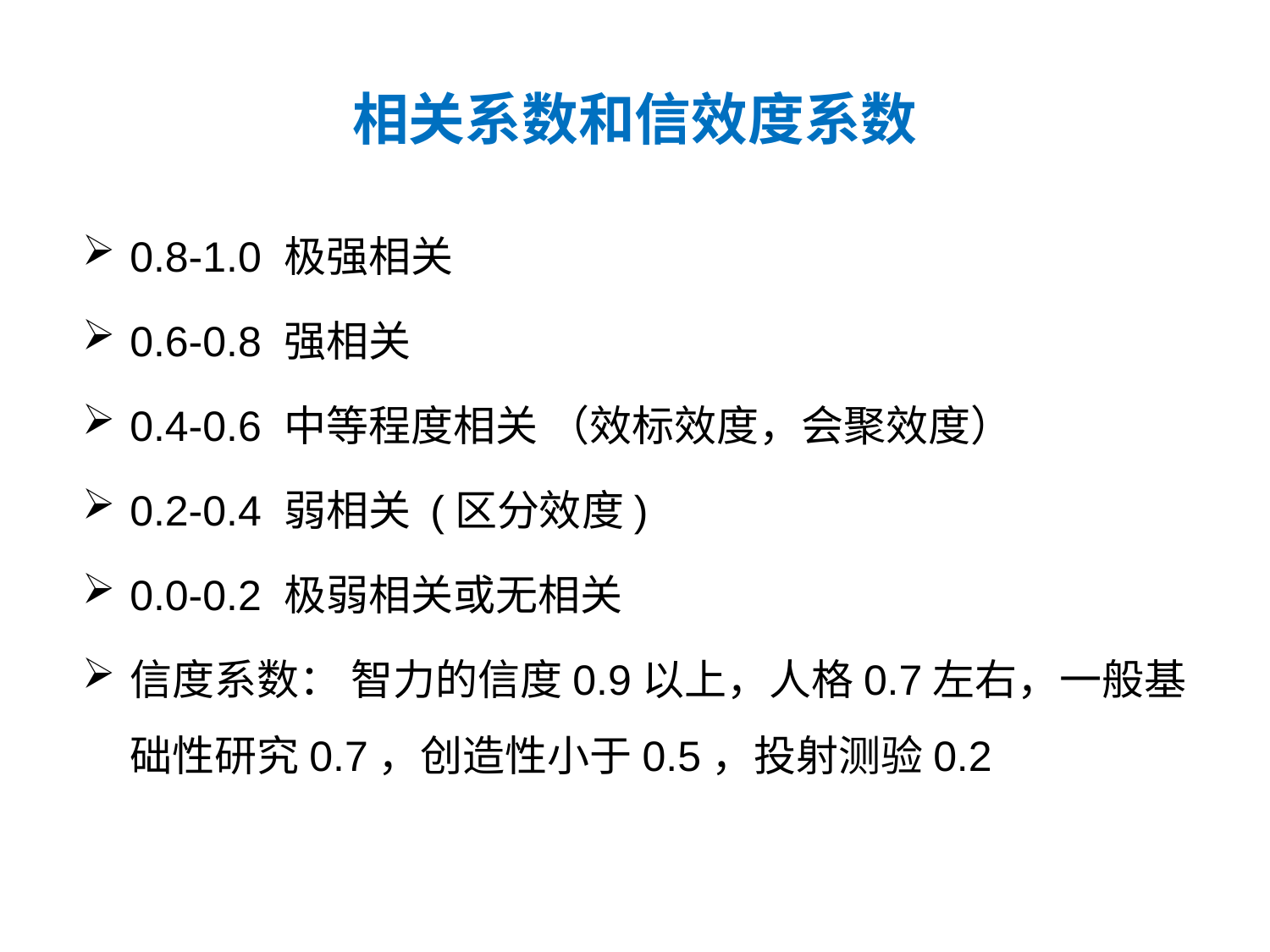

# 相关系数和信效度系数
0.8-1.0 极强相关
0.6-0.8 强相关
0.4-0.6 中等程度相关 （效标效度，会聚效度）
0.2-0.4 弱相关 (区分效度)
0.0-0.2 极弱相关或无相关
信度系数： 智力的信度0.9以上，人格0.7左右，一般基础性研究0.7，创造性小于0.5，投射测验0.2